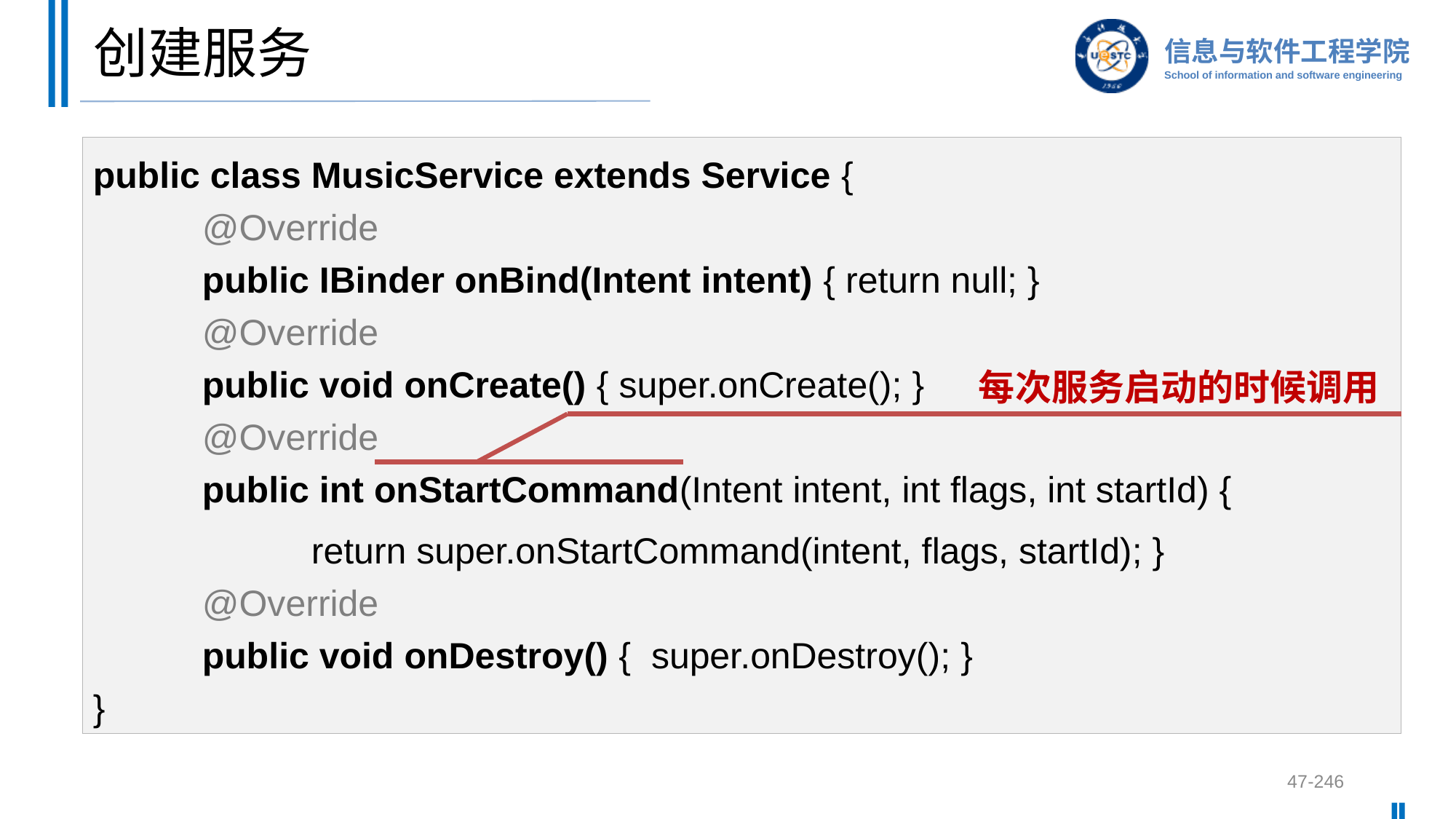

# 创建服务
public class MusicService extends Service {
	@Override
	public IBinder onBind(Intent intent) { return null; }
	@Override
	public void onCreate() { super.onCreate(); }
	@Override
	public int onStartCommand(Intent intent, int flags, int startId) {
		return super.onStartCommand(intent, flags, startId); }
	@Override
	public void onDestroy() {  super.onDestroy(); }
}
每次服务启动的时候调用
47-246